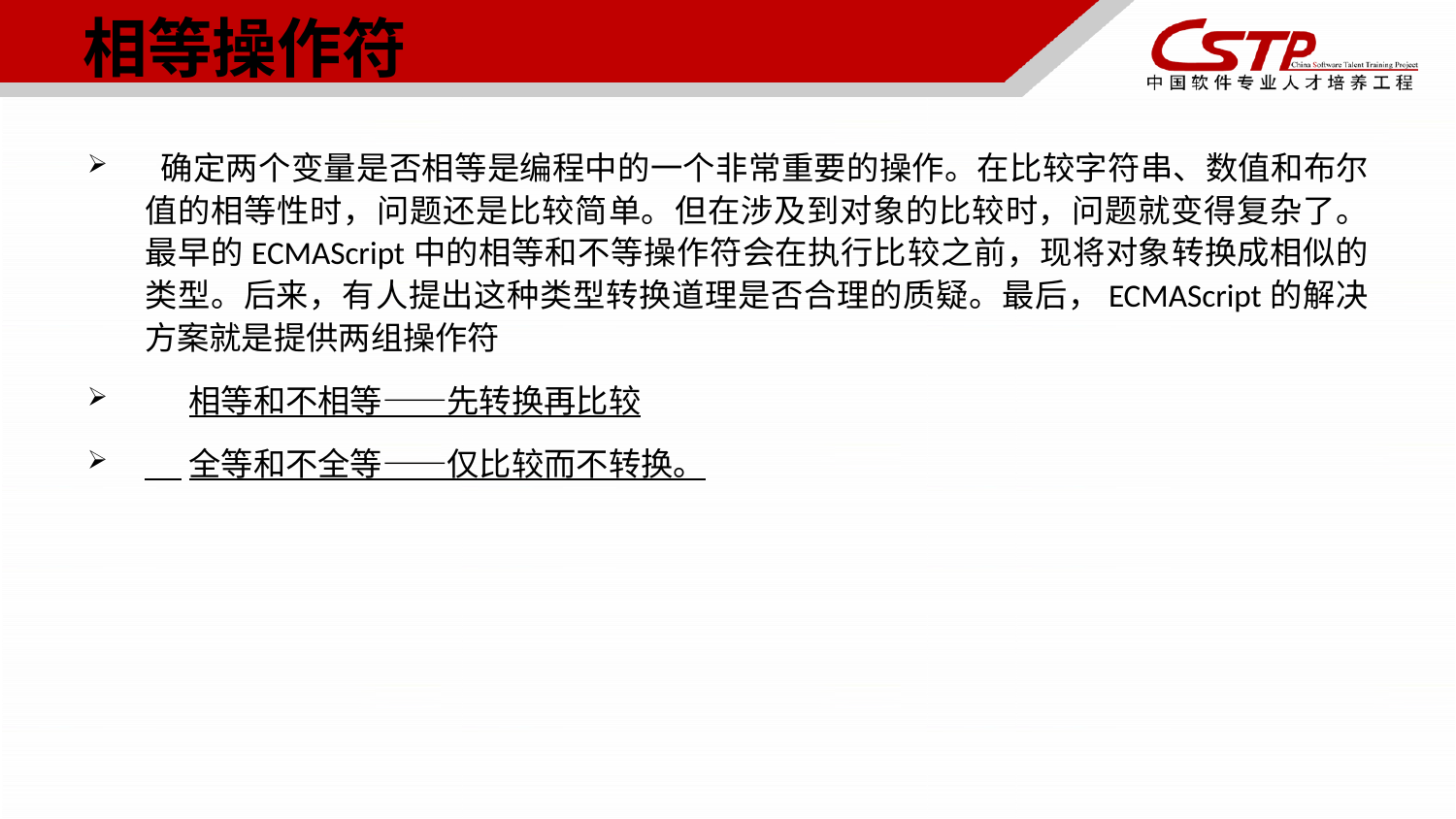

# 相等操作符
 确定两个变量是否相等是编程中的一个非常重要的操作。在比较字符串、数值和布尔值的相等性时，问题还是比较简单。但在涉及到对象的比较时，问题就变得复杂了。最早的ECMAScript中的相等和不等操作符会在执行比较之前，现将对象转换成相似的类型。后来，有人提出这种类型转换道理是否合理的质疑。最后，ECMAScript的解决方案就是提供两组操作符
     相等和不相等——先转换再比较
     全等和不全等——仅比较而不转换。